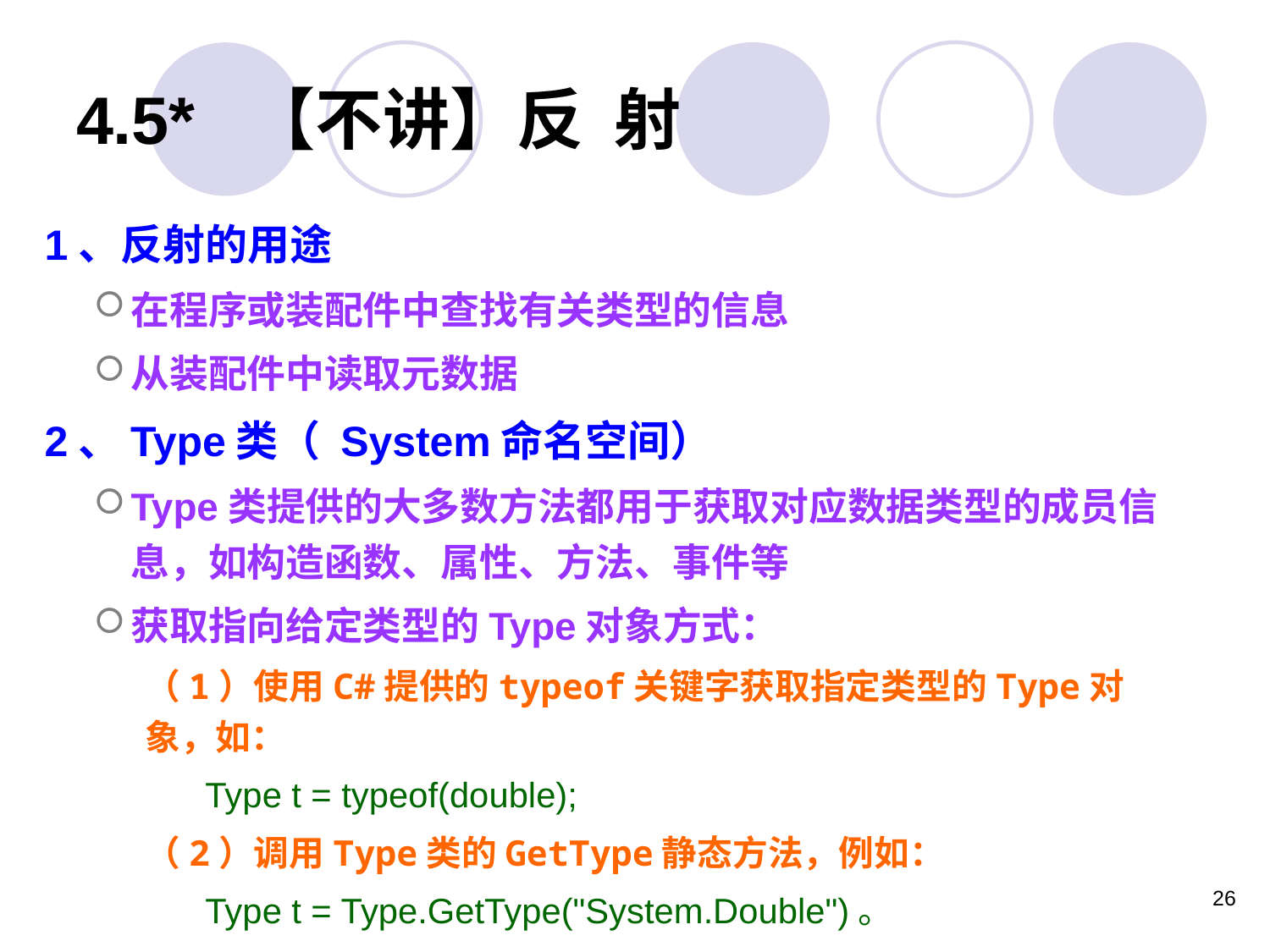

# 4.5*  【不讲】反  射
1、反射的用途
在程序或装配件中查找有关类型的信息
从装配件中读取元数据
2、Type类（ System命名空间）
Type类提供的大多数方法都用于获取对应数据类型的成员信息，如构造函数、属性、方法、事件等
获取指向给定类型的Type对象方式：
（1）使用C#提供的typeof关键字获取指定类型的Type对象，如：
Type t = typeof(double);
（2）调用Type类的GetType静态方法，例如：
Type t = Type.GetType("System.Double")。

26